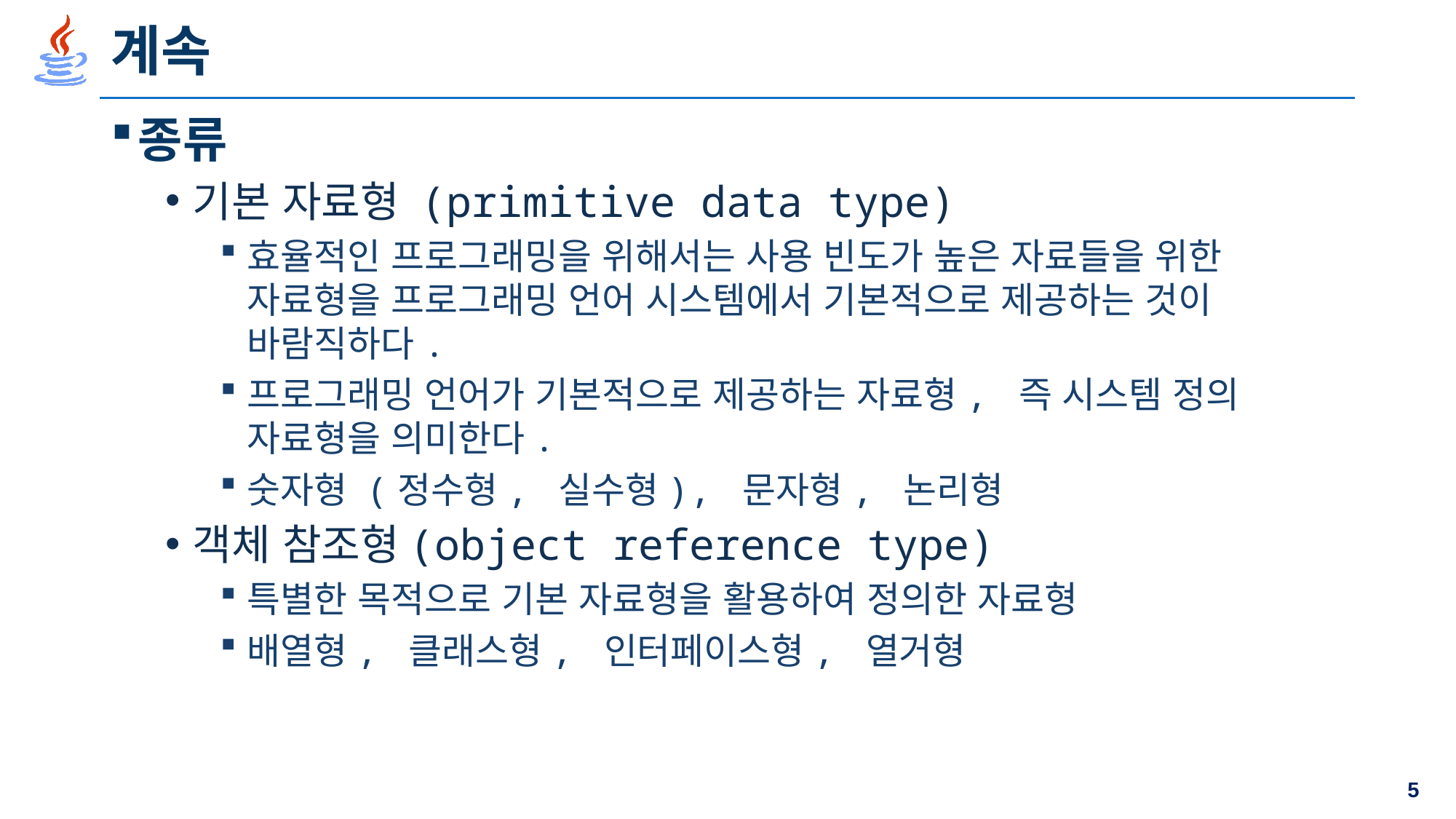

# 계속
종류
기본 자료형 (primitive data type)
효율적인 프로그래밍을 위해서는 사용 빈도가 높은 자료들을 위한 자료형을 프로그래밍 언어 시스템에서 기본적으로 제공하는 것이 바람직하다.
프로그래밍 언어가 기본적으로 제공하는 자료형, 즉 시스템 정의 자료형을 의미한다.
숫자형 (정수형, 실수형), 문자형, 논리형
객체 참조형(object reference type)
특별한 목적으로 기본 자료형을 활용하여 정의한 자료형
배열형, 클래스형, 인터페이스형, 열거형
5